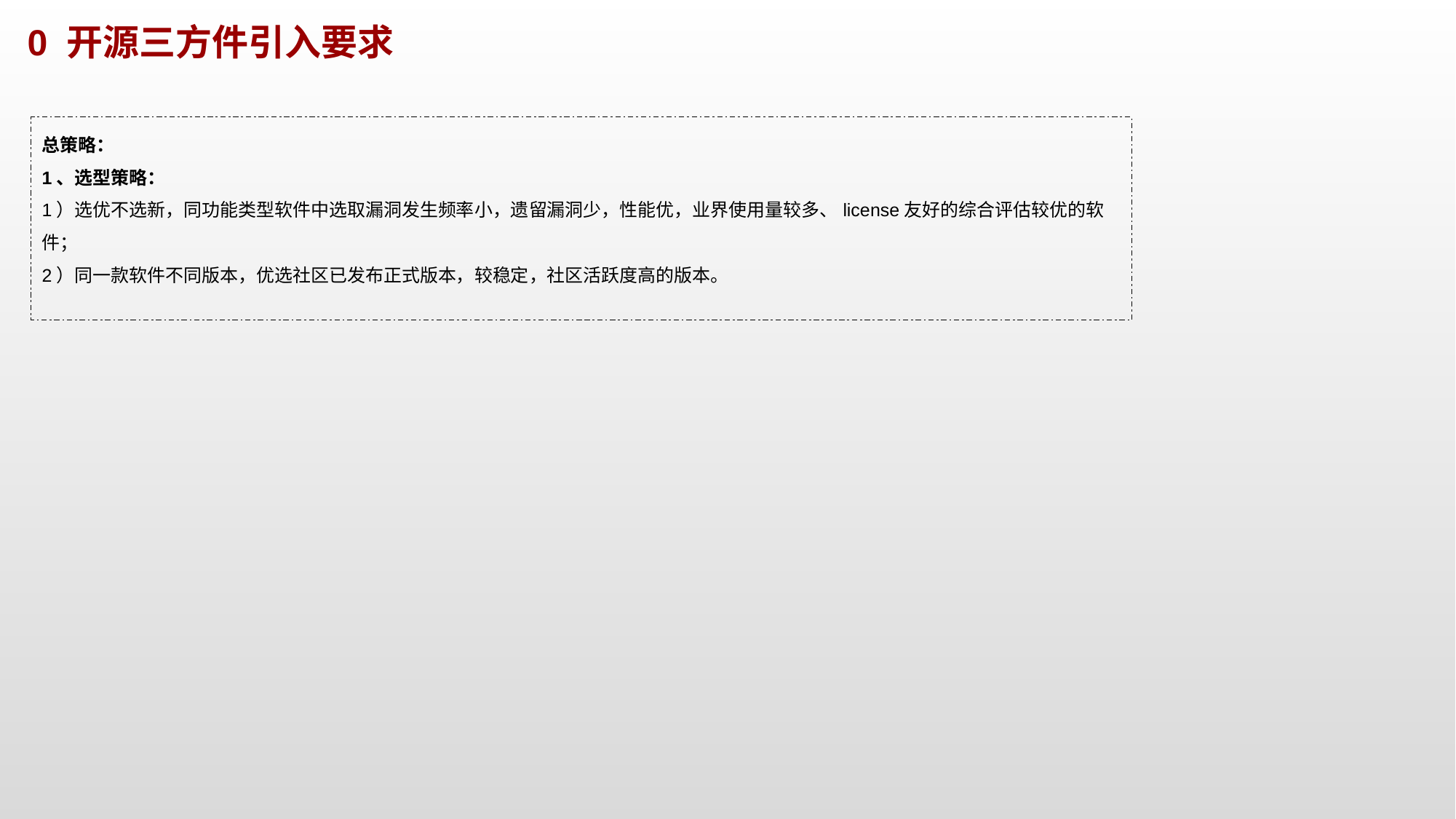

0 开源三方件引入要求
总策略：
1、选型策略：
1）选优不选新，同功能类型软件中选取漏洞发生频率小，遗留漏洞少，性能优，业界使用量较多、license友好的综合评估较优的软件；
2）同一款软件不同版本，优选社区已发布正式版本，较稳定，社区活跃度高的版本。